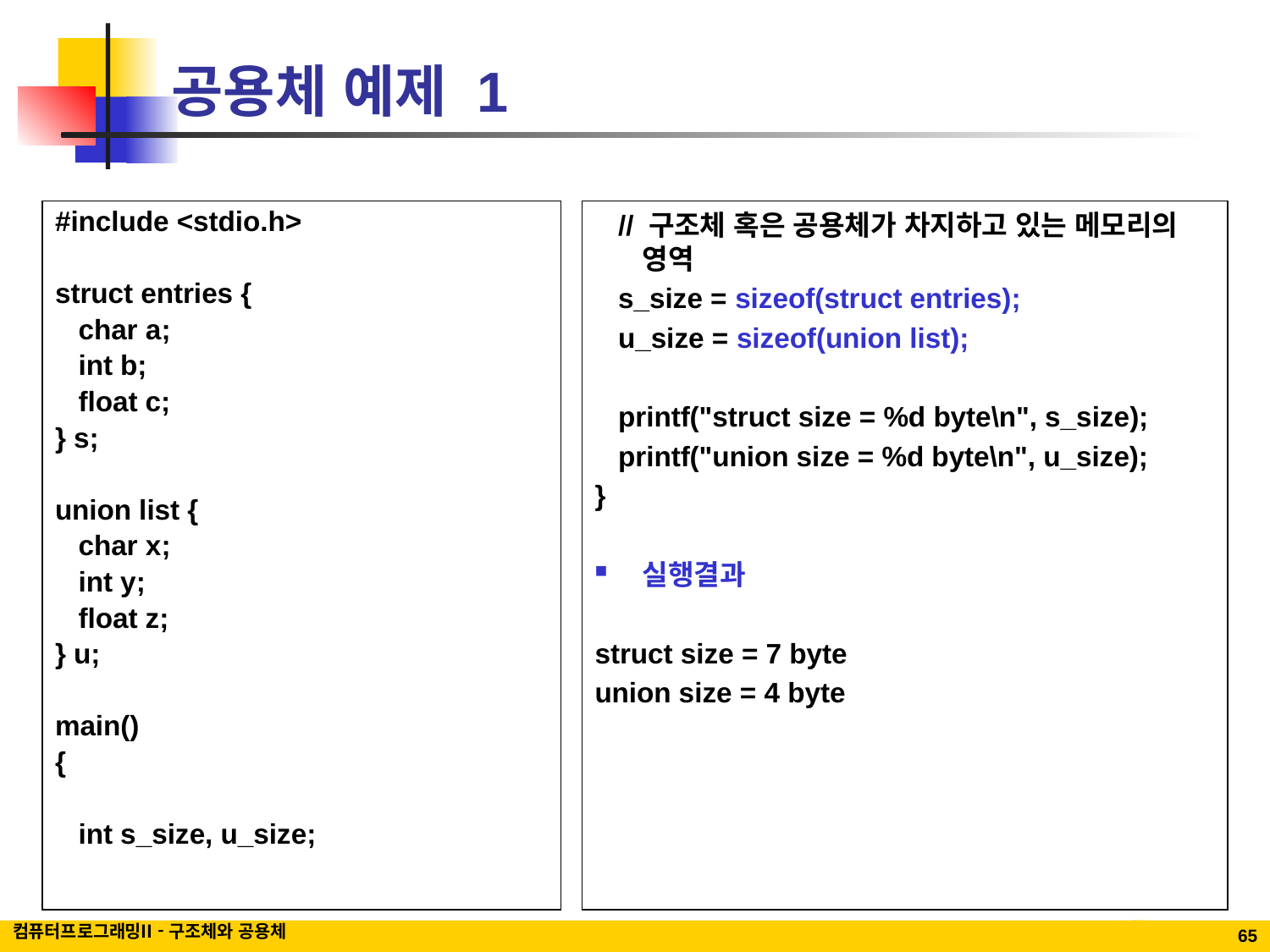

# 공용체 예제 1
#include <stdio.h>

struct entries {
   char a;
   int b;
   float c;
} s;

union list {
   char x;
   int y;
   float z;
} u;

main()
{

   int s_size, u_size;
   // 구조체 혹은 공용체가 차지하고 있는 메모리의 영역
   s_size = sizeof(struct entries);
   u_size = sizeof(union list);

   printf("struct size = %d byte\n", s_size);
   printf("union size = %d byte\n", u_size);
}

실행결과

struct size = 7 byte
union size = 4 byte

컴퓨터프로그래밍II - 구조체와 공용체
65